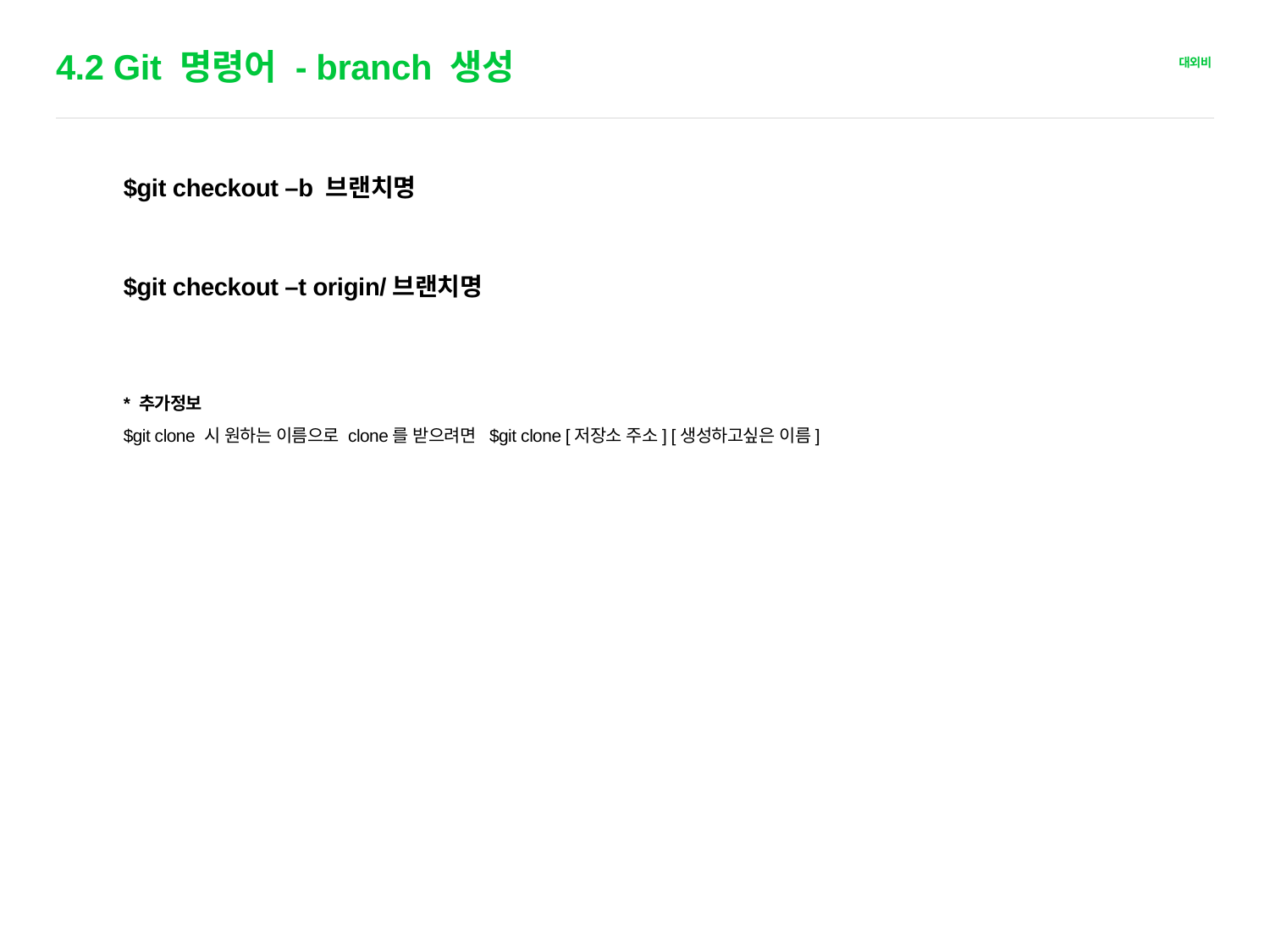

# 4.2 Git 명령어 - branch 생성
$git checkout –b 브랜치명

$git checkout –t origin/브랜치명

* 추가정보
$git clone 시 원하는 이름으로 clone를 받으려면  $git clone [저장소 주소] [생성하고싶은 이름]